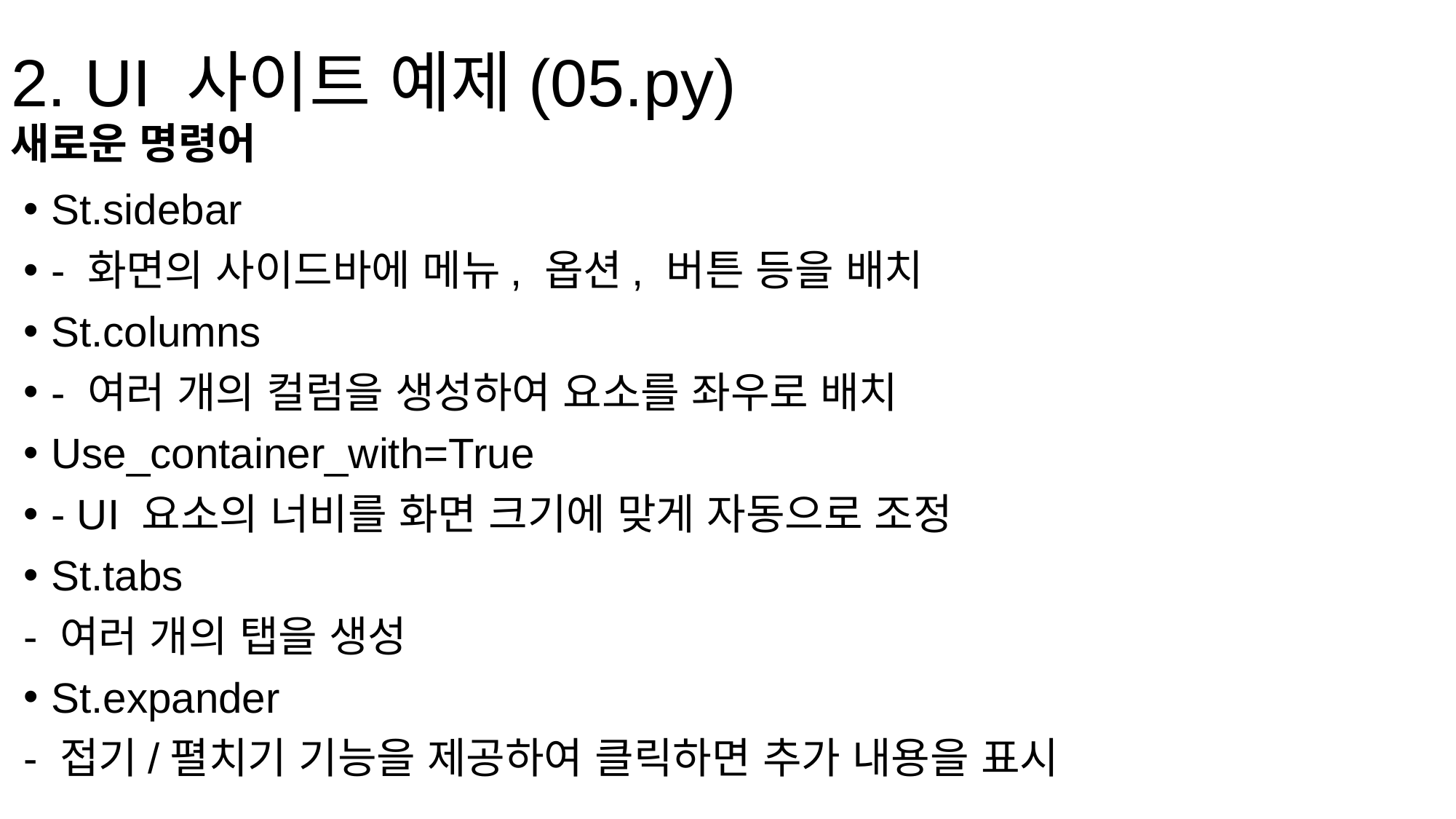

# 2. UI 사이트 예제(05.py)
새로운 명령어
St.sidebar
- 화면의 사이드바에 메뉴, 옵션, 버튼 등을 배치
St.columns
- 여러 개의 컬럼을 생성하여 요소를 좌우로 배치
Use_container_with=True
- UI 요소의 너비를 화면 크기에 맞게 자동으로 조정
St.tabs
- 여러 개의 탭을 생성
St.expander
- 접기/펼치기 기능을 제공하여 클릭하면 추가 내용을 표시